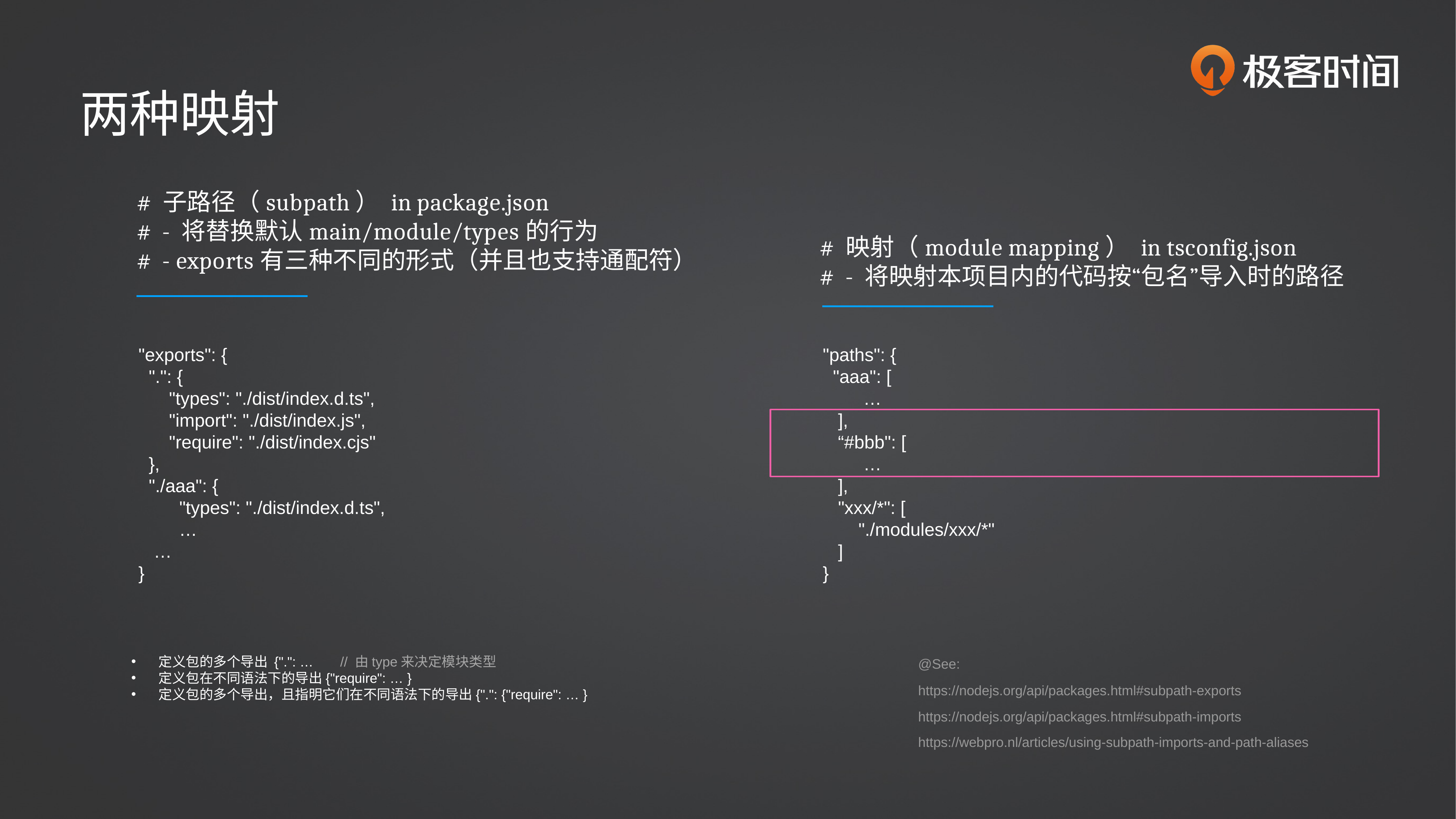

两种映射
# 子路径（subpath） in package.json
#  - 将替换默认main/module/types的行为
#  - exports有三种不同的形式（并且也支持通配符）
# 映射（module mapping） in tsconfig.json
#  - 将映射本项目内的代码按“包名”导入时的路径

"exports": {
  ".": {
      "types": "./dist/index.d.ts",
      "import": "./dist/index.js",
      "require": "./dist/index.cjs"
  },
  "./aaa": {
        "types": "./dist/index.d.ts",
        …
   …
}
"paths": {
  "aaa": [
        …
   ],
   “#bbb": [
        …
   ],
   "xxx/*": [
       "./modules/xxx/*"
   ]
}

定义包的多个导出 {".": …       // 由type来决定模块类型
定义包在不同语法下的导出{"require": … }
定义包的多个导出，且指明它们在不同语法下的导出{".": {"require": … }
@See:
https://nodejs.org/api/packages.html#subpath-exports
https://nodejs.org/api/packages.html#subpath-imports
https://webpro.nl/articles/using-subpath-imports-and-path-aliases